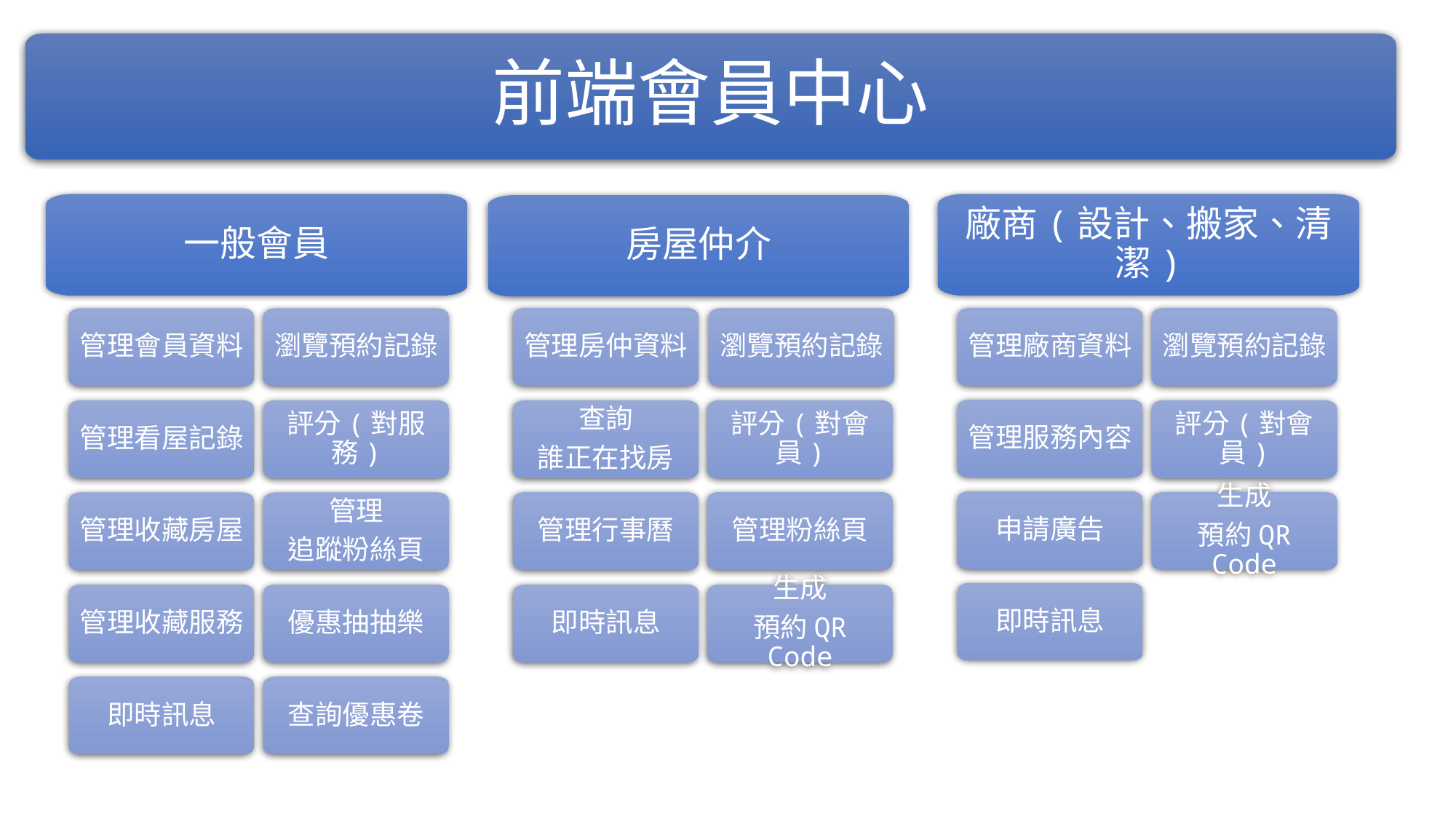

前端會員中心
一般會員
廠商(設計、搬家、清潔)
房屋仲介
管理房仲資料
瀏覽預約記錄
管理廠商資料
瀏覽預約記錄
管理會員資料
瀏覽預約記錄
管理服務內容
管理看屋記錄
評分(對服務)
查詢
誰正在找房
評分(對會員)
評分(對會員)
申請廣告
生成
預約QR Code
管理行事曆
管理粉絲頁
管理收藏房屋
管理
追蹤粉絲頁
即時訊息
優惠抽抽樂
即時訊息
生成
預約QR Code
管理收藏服務
即時訊息
查詢優惠卷